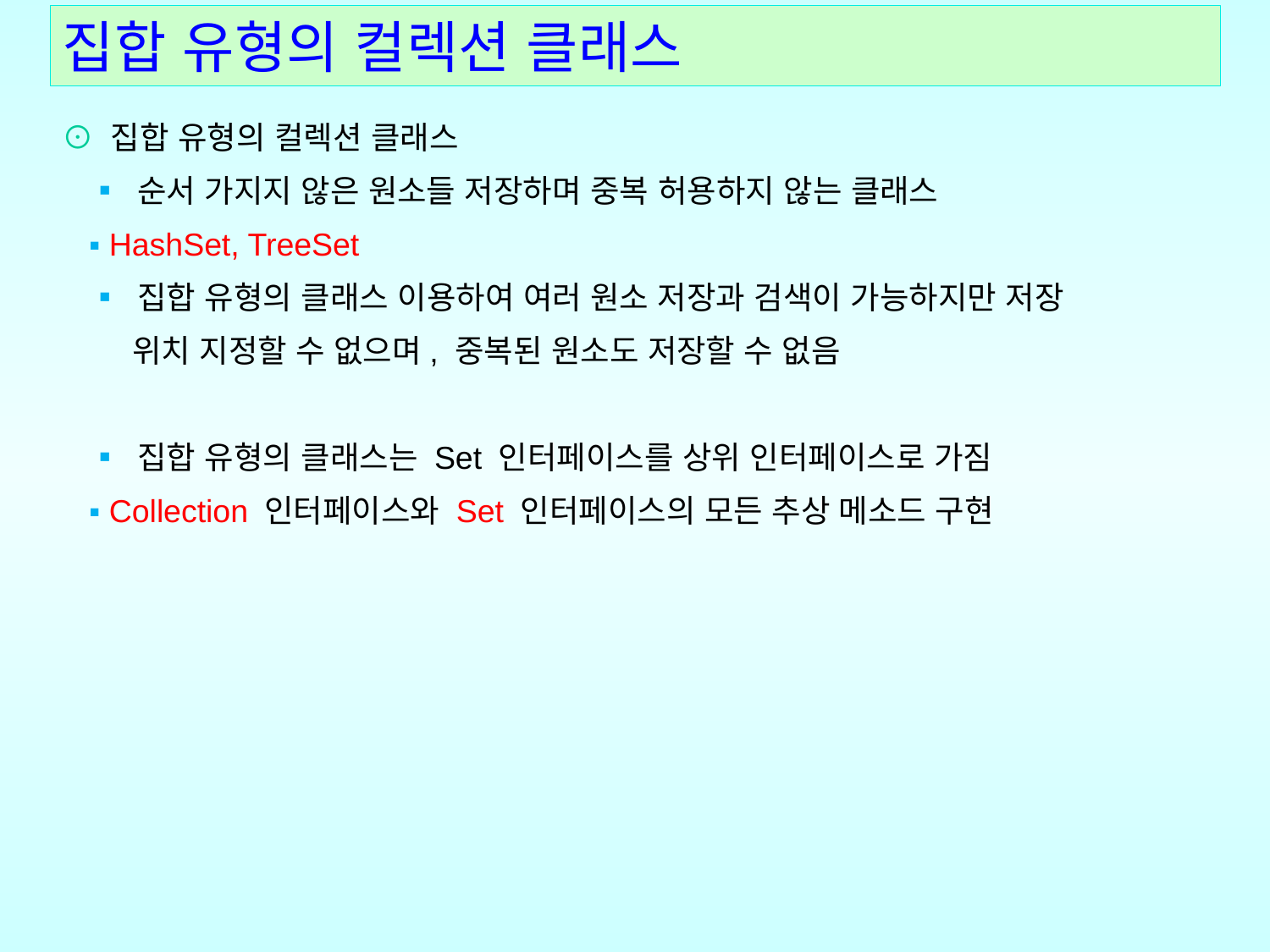

# 집합 유형의 컬렉션 클래스
⊙ 집합 유형의 컬렉션 클래스
   ▪ 순서 가지지 않은 원소들 저장하며 중복 허용하지 않는 클래스
   ▪ HashSet, TreeSet
   ▪ 집합 유형의 클래스 이용하여 여러 원소 저장과 검색이 가능하지만 저장
       위치 지정할 수 없으며, 중복된 원소도 저장할 수 없음

   ▪ 집합 유형의 클래스는 Set 인터페이스를 상위 인터페이스로 가짐
   ▪ Collection 인터페이스와 Set 인터페이스의 모든 추상 메소드 구현